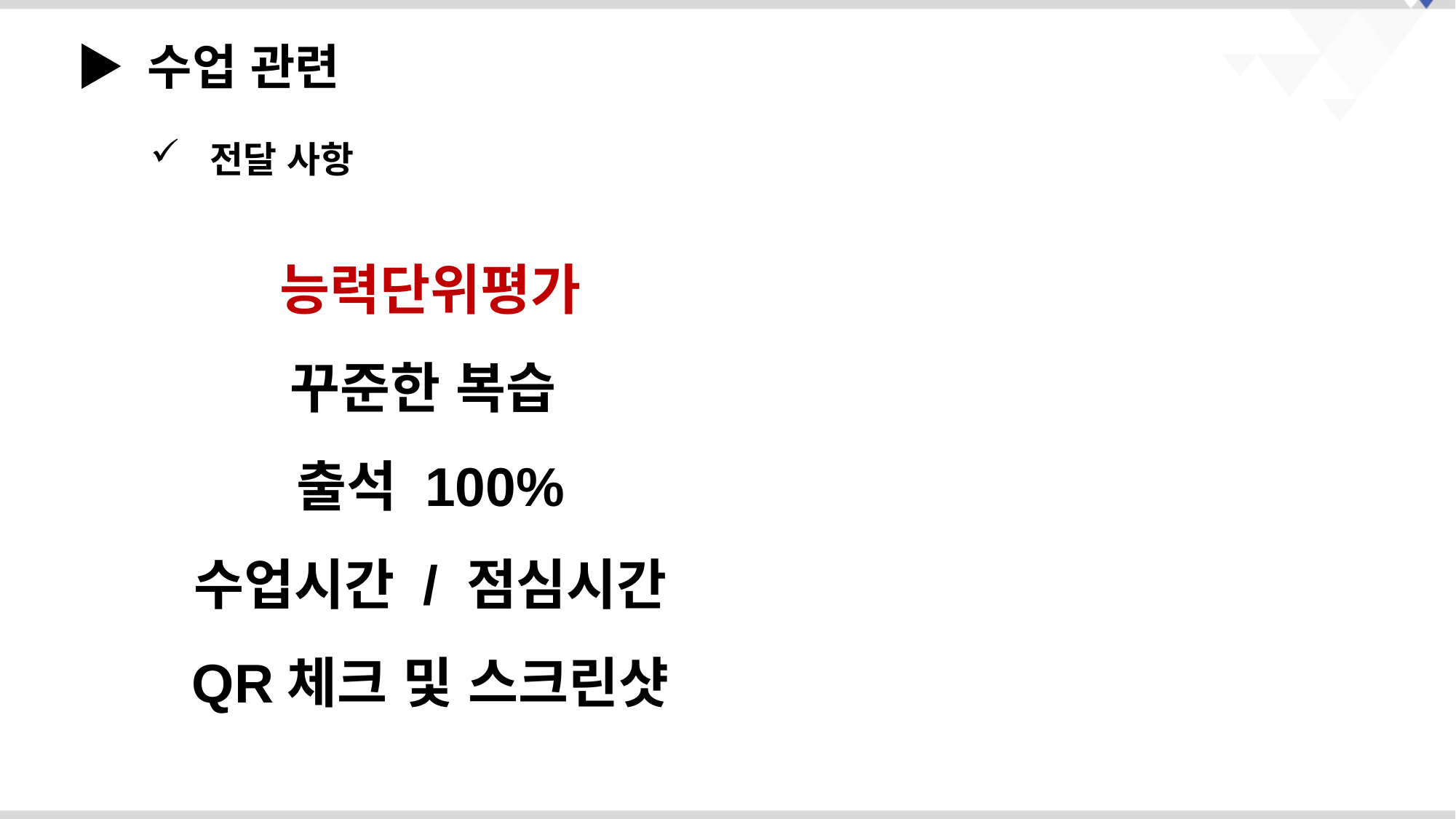

▶ 수업 관련
 전달 사항
능력단위평가
꾸준한 복습
출석 100%
수업시간 / 점심시간
QR체크 및 스크린샷